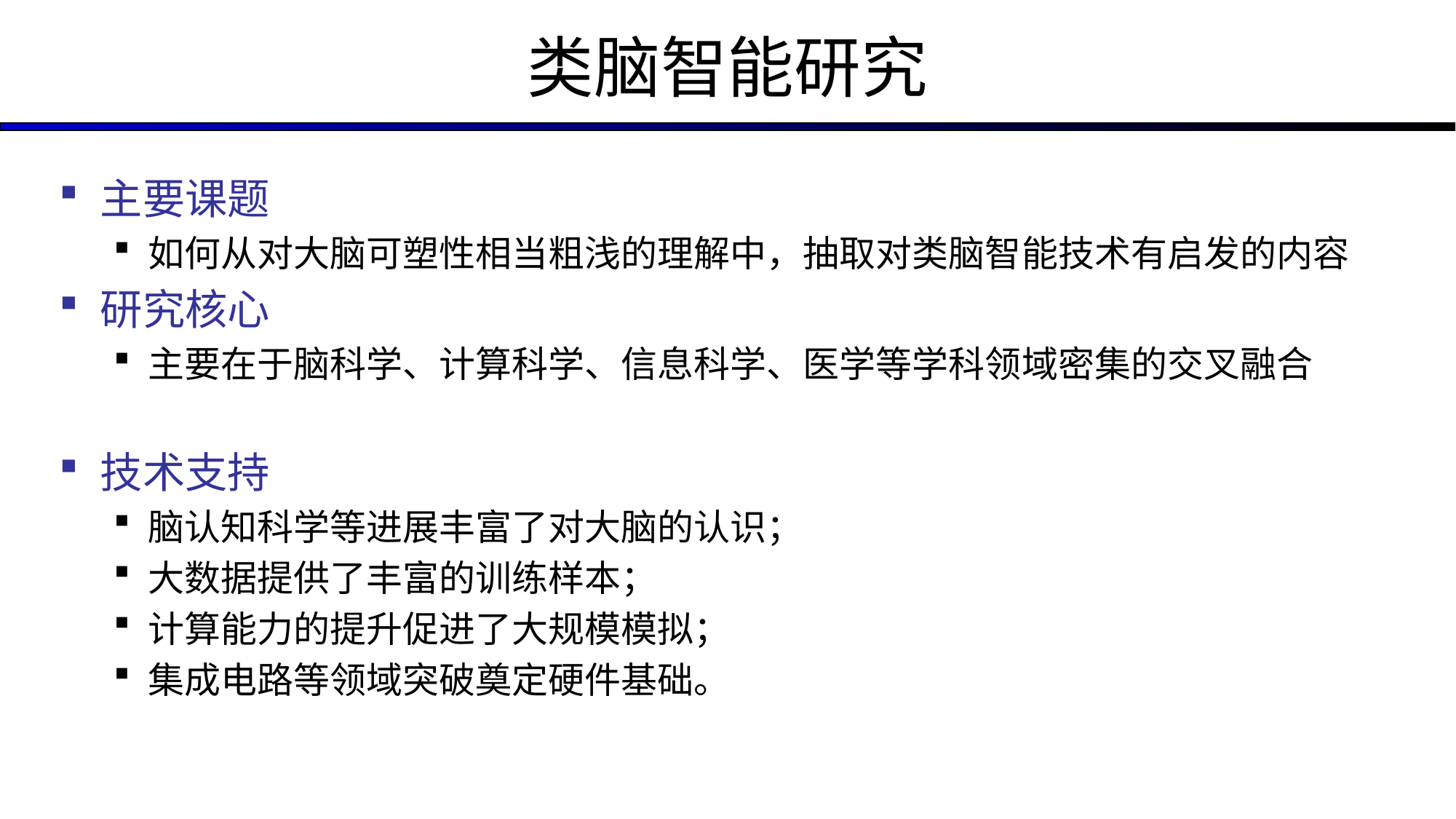

# 类脑智能研究
主要课题
如何从对大脑可塑性相当粗浅的理解中，抽取对类脑智能技术有启发的内容
研究核心
主要在于脑科学、计算科学、信息科学、医学等学科领域密集的交叉融合

技术支持
脑认知科学等进展丰富了对大脑的认识；
大数据提供了丰富的训练样本；
计算能力的提升促进了大规模模拟；
集成电路等领域突破奠定硬件基础。